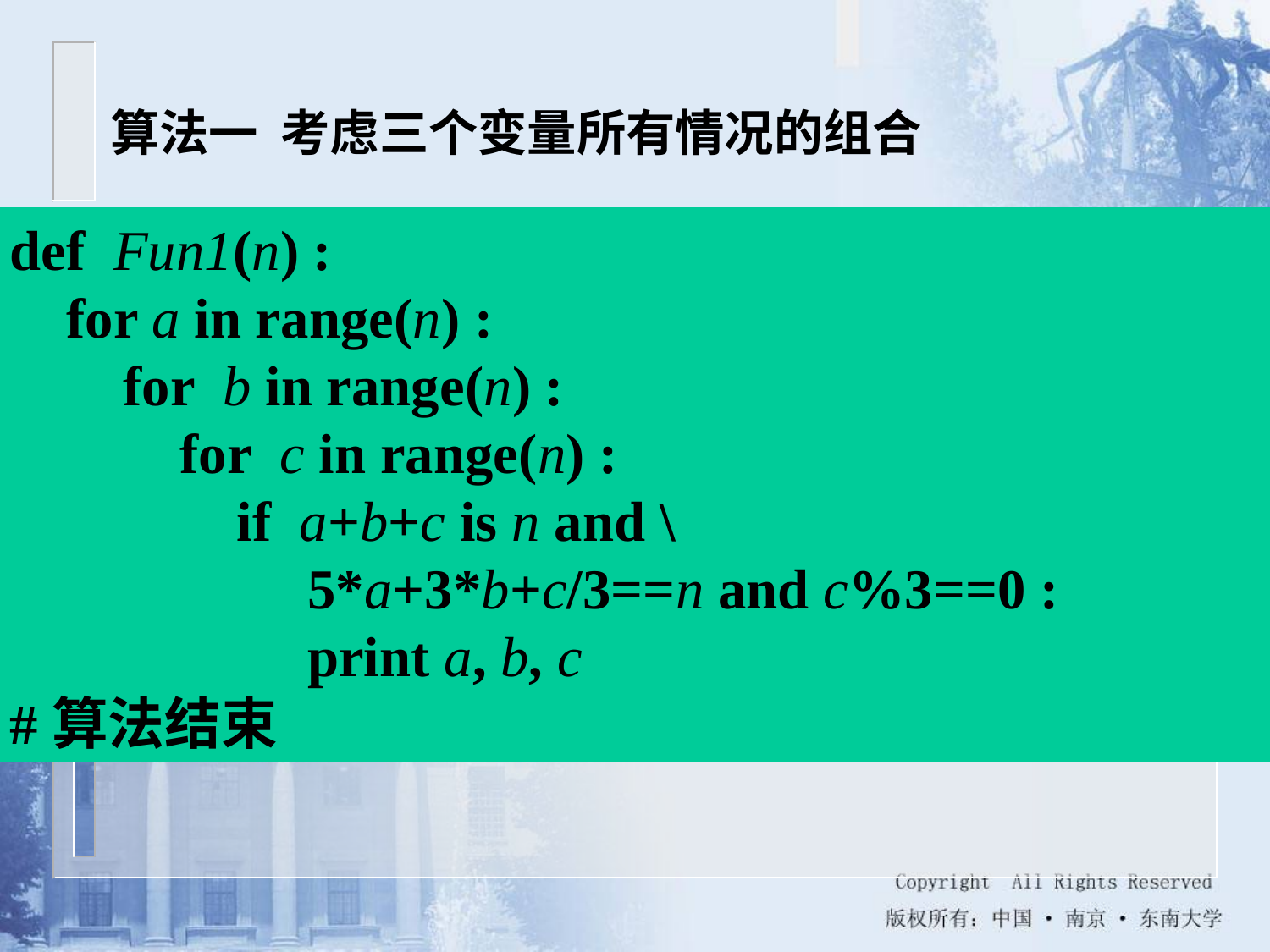

算法一  考虑三个变量所有情况的组合
def  Fun1(n) :
    for a in range(n) :
        for  b in range(n) :
            for  c in range(n) :
                if  a+b+c is n and \
                     5*a+3*b+c/3==n and c%3==0 :
                     print a, b, c
#算法结束